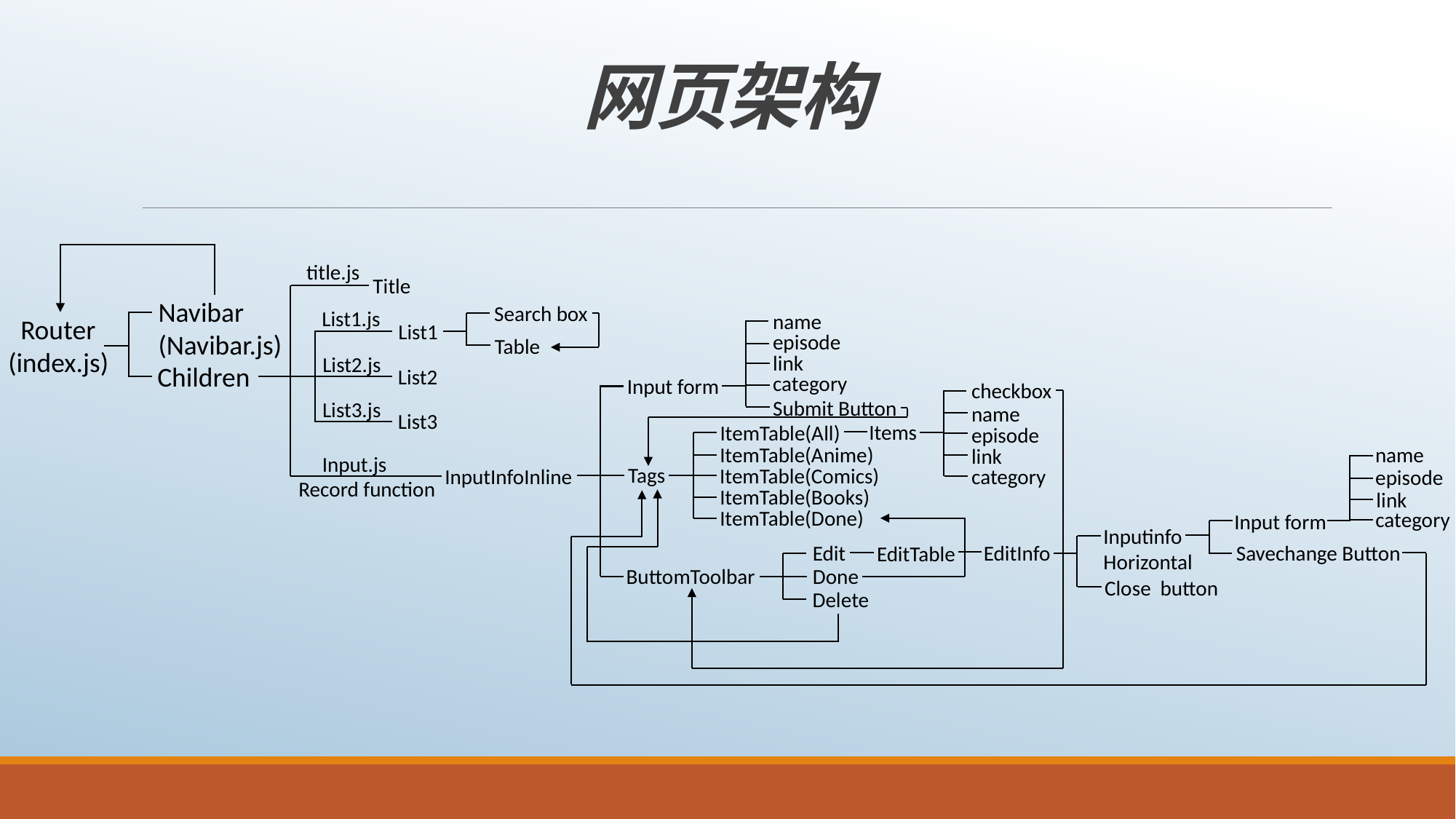

# 网页架构
title.js
Title
Navibar
(Navibar.js)
Search box
List1.js
name
  Router
(index.js)
List1
episode
Table
link
List2.js
Children
List2
category
Input form
checkbox
Submit Button
List3.js
name
List3
Items
ItemTable(All)
episode
ItemTable(Anime)
name
link
Input.js
Tags
ItemTable(Comics)
  InputInfoInline
category
episode
Record function
ItemTable(Books)
link
ItemTable(Done)
category
Input form
Inputinfo
Horizontal
Savechange Button
Edit
EditInfo
EditTable
Done
ButtomToolbar
Close  button
Delete